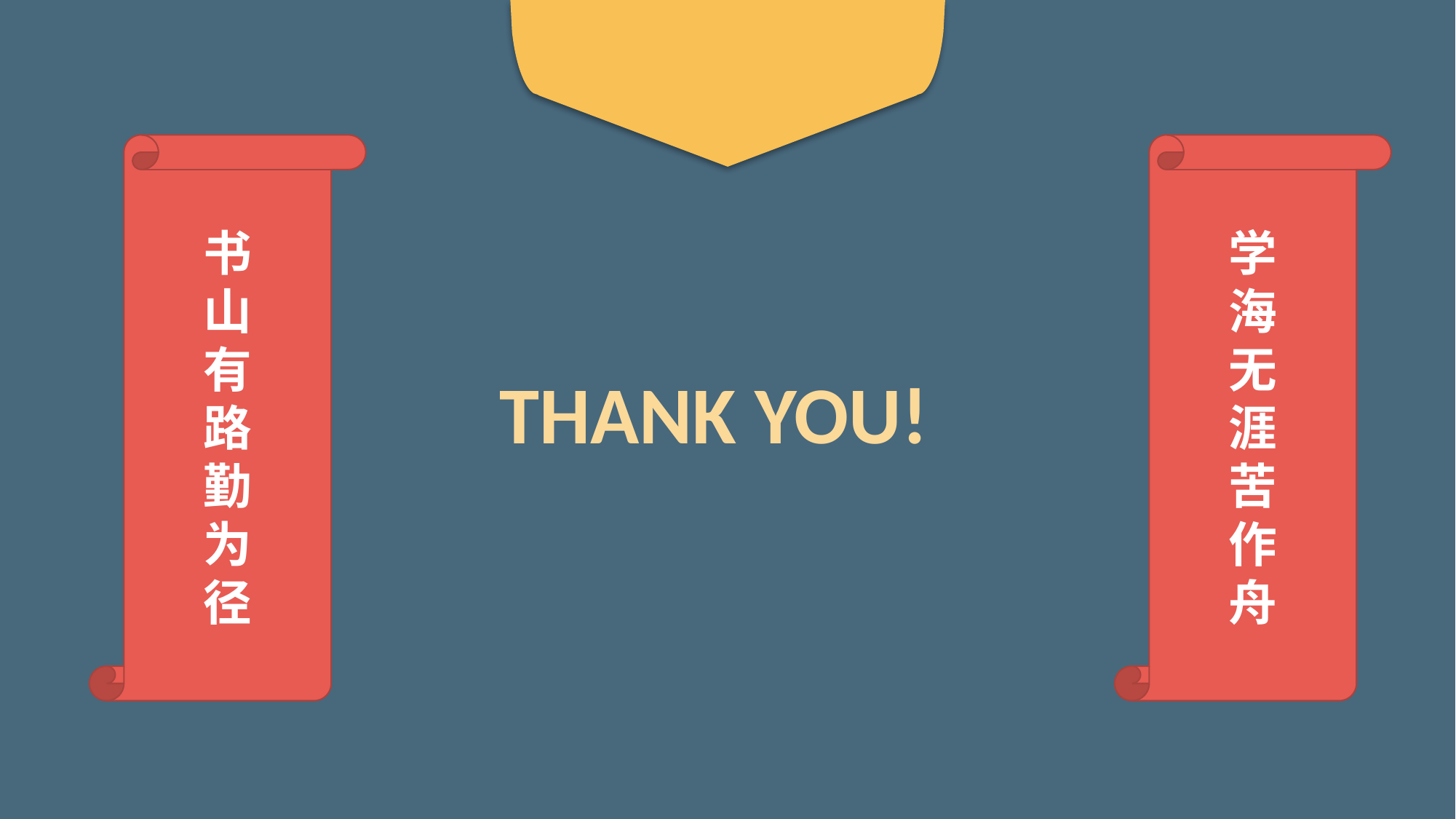

书
山
有
路
勤
为
径
学
海
无
涯
苦
作
舟
THANK YOU!